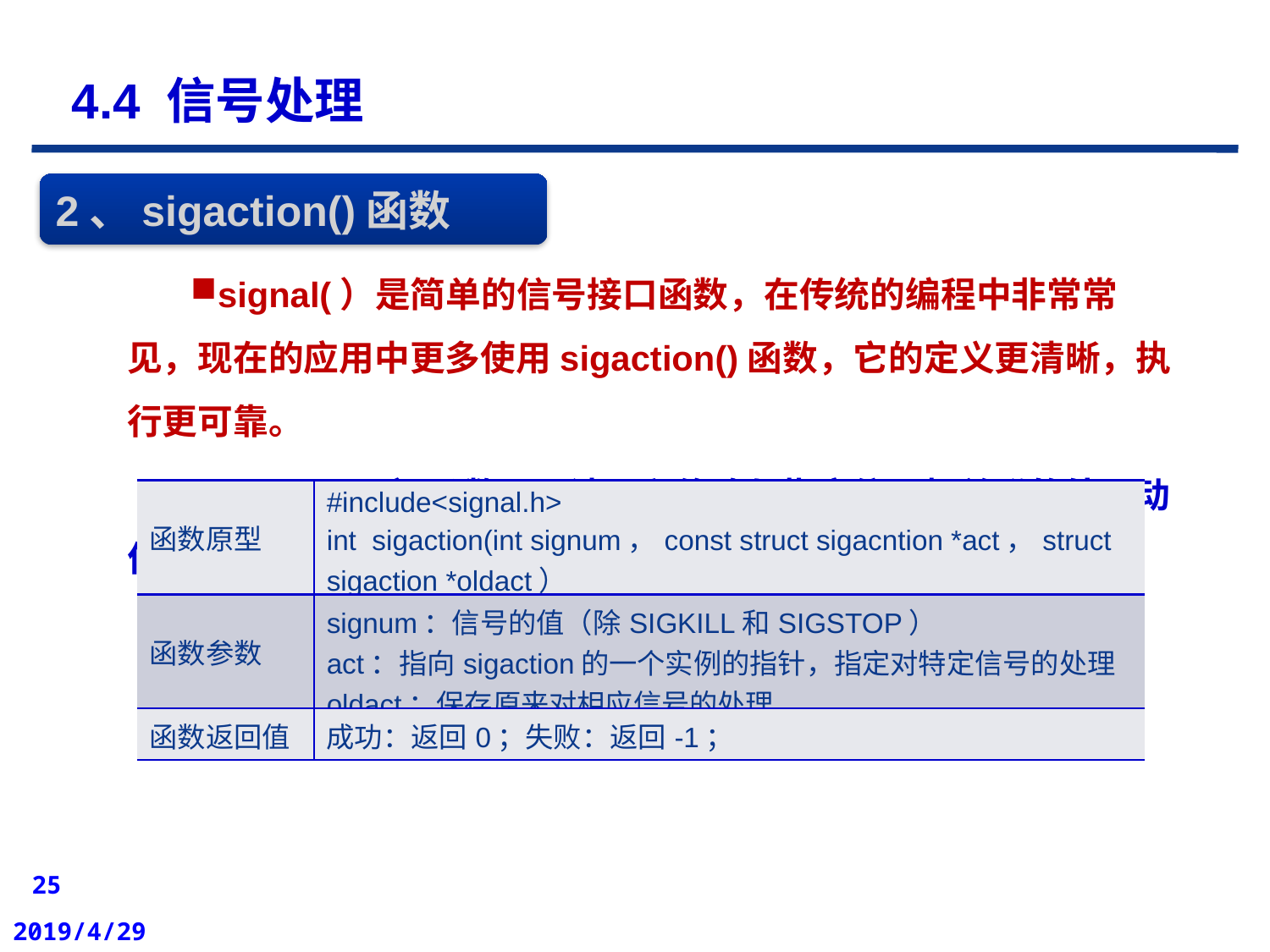

4.4 信号处理
2、sigaction()函数
signal(）是简单的信号接口函数，在传统的编程中非常常见，现在的应用中更多使用sigaction()函数，它的定义更清晰，执行更可靠。
sigaction(）函数可以读取和修改与指定信号相关联的处理动作。
| 函数原型 | #include<signal.h> int sigaction(int signum，const struct sigacntion \*act，struct sigaction \*oldact） |
| --- | --- |
| 函数参数 | signum：信号的值（除SIGKILL和SIGSTOP） act：指向sigaction的一个实例的指针，指定对特定信号的处理 oldact：保存原来对相应信号的处理 |
| 函数返回值 | 成功：返回0；失败：返回-1； |